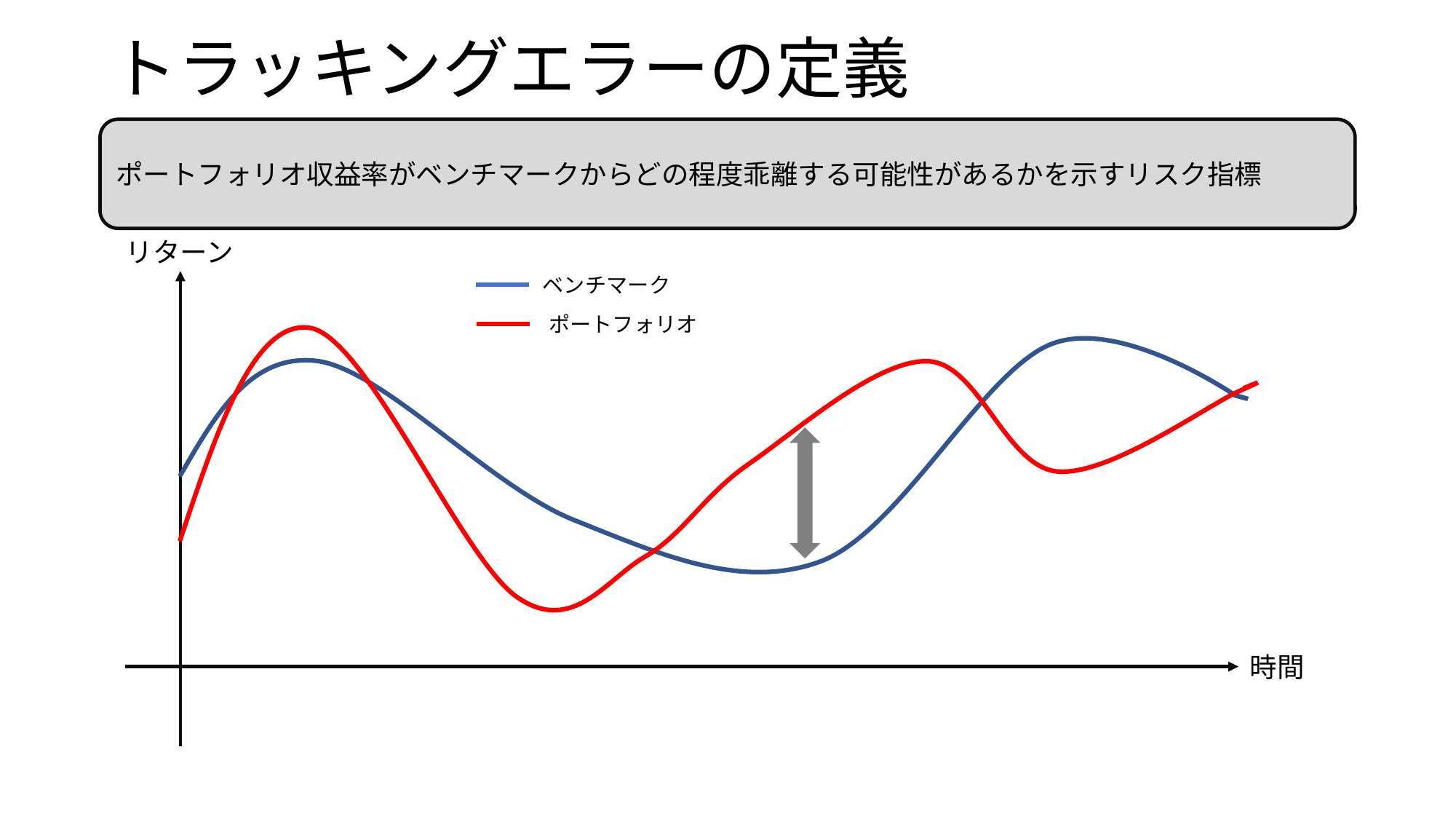

# トラッキングエラーの定義
ポートフォリオ収益率がベンチマークからどの程度乖離する可能性があるかを示すリスク指標
リターン
ベンチマーク
ポートフォリオ

時間